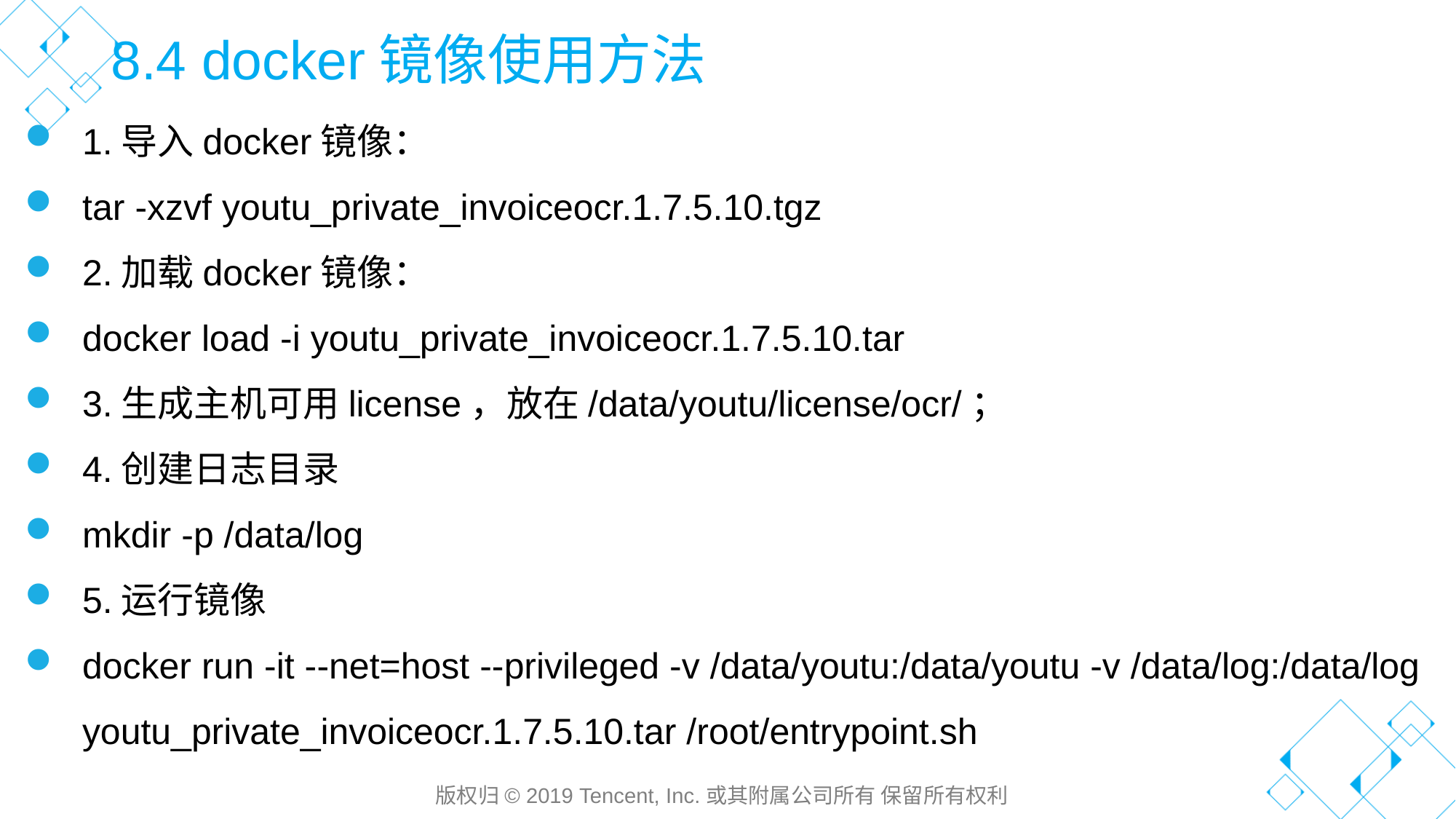

8.4 docker镜像使用方法
1.导入docker镜像：
tar -xzvf youtu_private_invoiceocr.1.7.5.10.tgz
2.加载docker镜像：
docker load -i youtu_private_invoiceocr.1.7.5.10.tar
3.生成主机可用license，放在/data/youtu/license/ocr/；
4.创建日志目录
mkdir -p /data/log
5.运行镜像
docker run -it --net=host --privileged -v /data/youtu:/data/youtu -v /data/log:/data/log youtu_private_invoiceocr.1.7.5.10.tar /root/entrypoint.sh